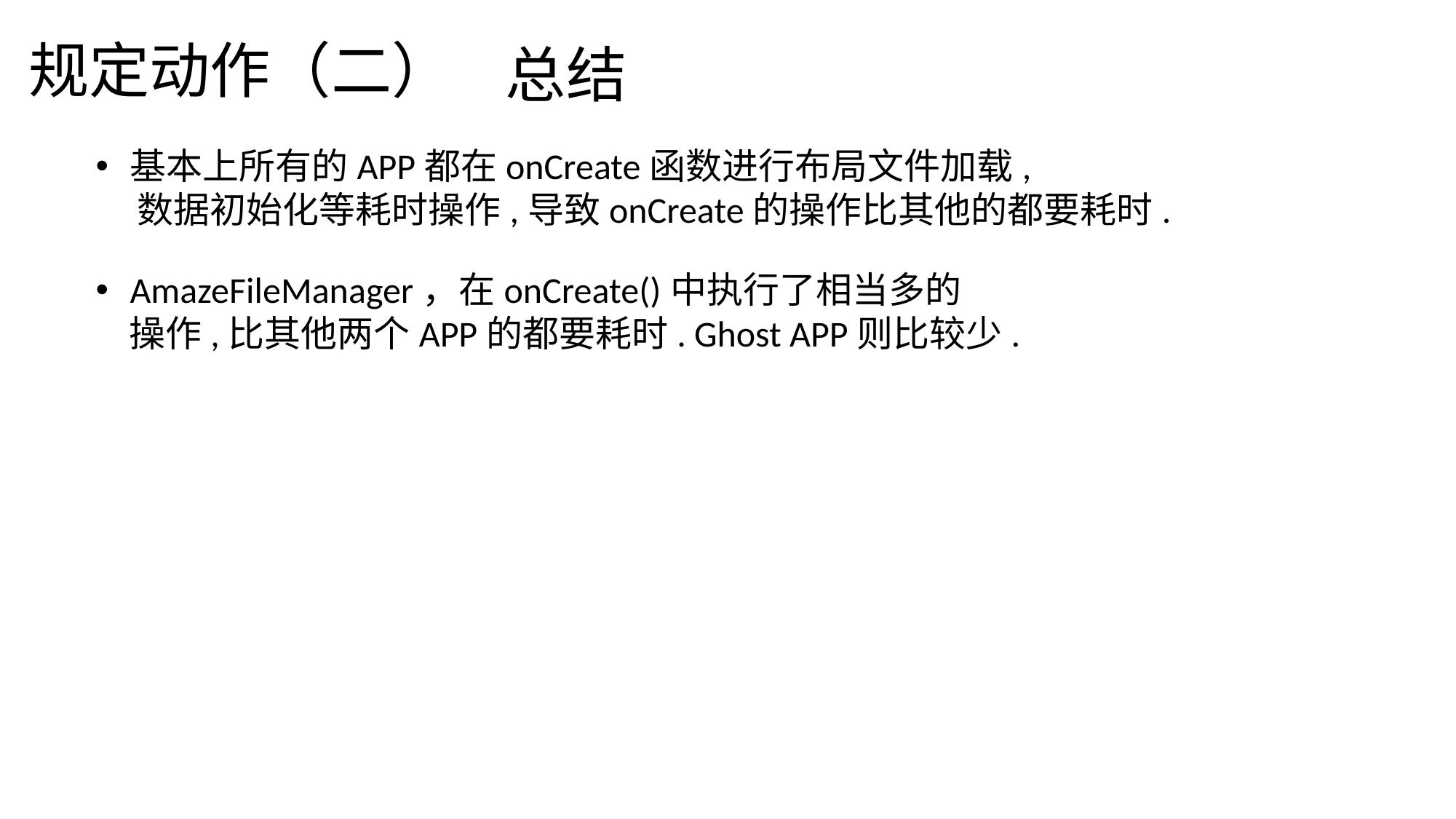

# 规定动作（二）
总结
基本上所有的APP都在onCreate函数进行布局文件加载,
    数据初始化等耗时操作,导致onCreate的操作比其他的都要耗时.

AmazeFileManager，在onCreate()中执行了相当多的
   操作,比其他两个APP的都要耗时. Ghost APP则比较少.